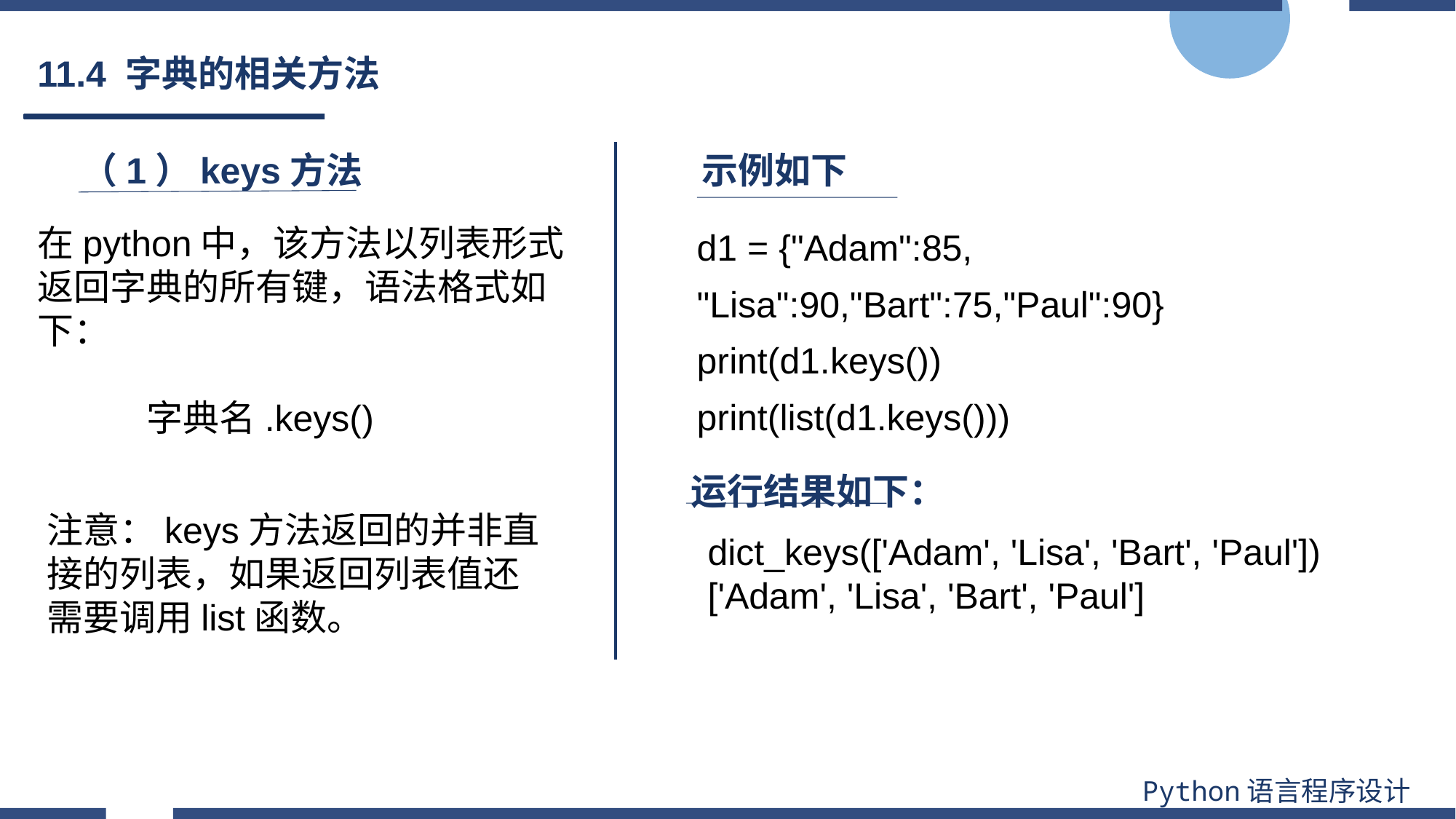

# 11.4 字典的相关方法
（1）keys方法
示例如下
d1 = {"Adam":85, "Lisa":90,"Bart":75,"Paul":90}
print(d1.keys())
print(list(d1.keys()))
在python中，该方法以列表形式返回字典的所有键，语法格式如下：

	字典名.keys()
运行结果如下：
注意：keys方法返回的并非直接的列表，如果返回列表值还需要调用list函数。
dict_keys(['Adam', 'Lisa', 'Bart', 'Paul'])
['Adam', 'Lisa', 'Bart', 'Paul']